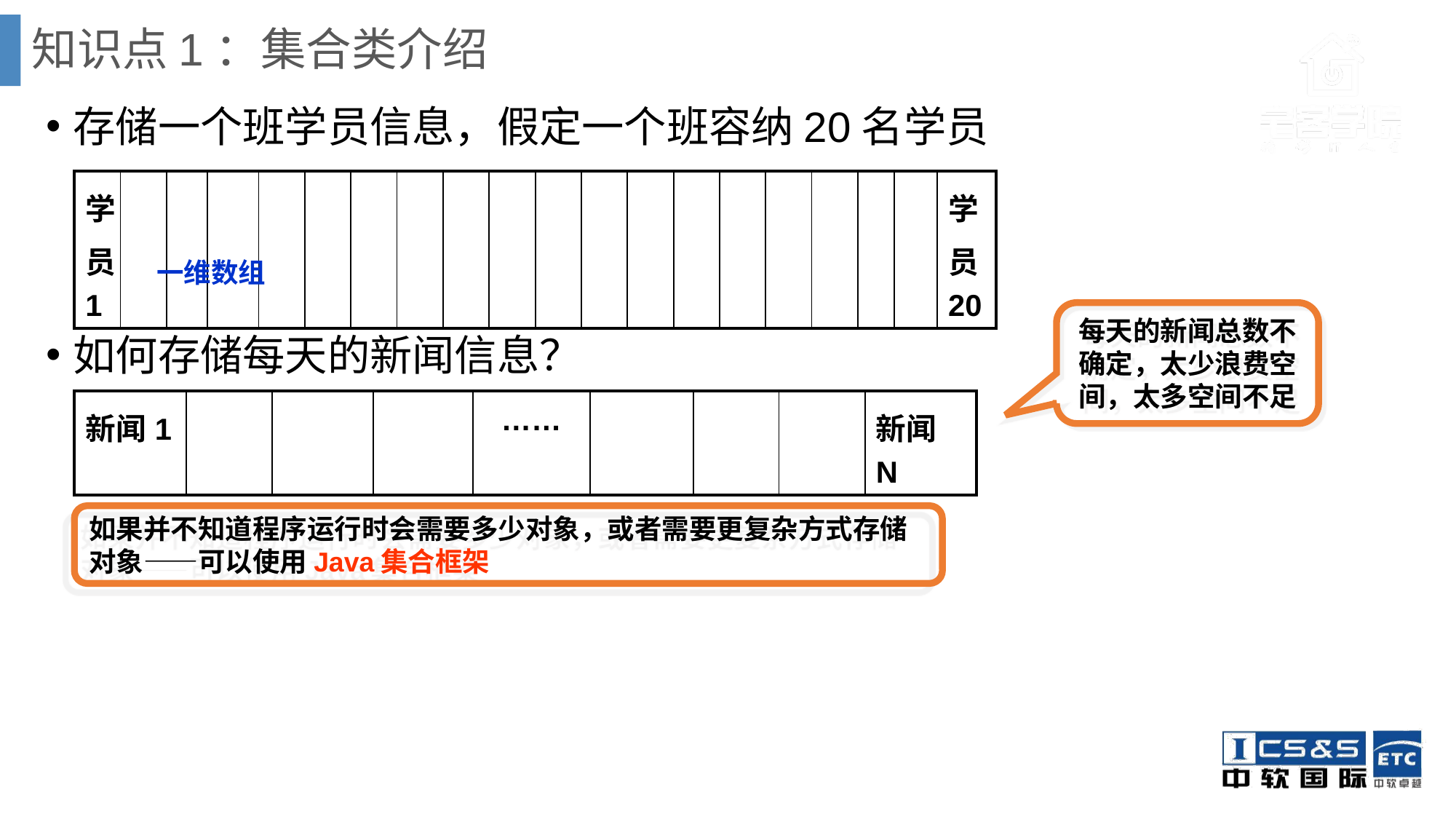

# 知识点1：集合类介绍
存储一个班学员信息，假定一个班容纳20名学员

如何存储每天的新闻信息？

| 学员1 |  |  |  |  |  |  |  |  |  |  |  |  |  |  |  |  |  |  | 学员20 |
| --- | --- | --- | --- | --- | --- | --- | --- | --- | --- | --- | --- | --- | --- | --- | --- | --- | --- | --- | --- |
一维数组
每天的新闻总数不确定，太少浪费空间，太多空间不足
| 新闻1 |  |  |  | …… |  |  |  | 新闻N |
| --- | --- | --- | --- | --- | --- | --- | --- | --- |
如果并不知道程序运行时会需要多少对象，或者需要更复杂方式存储对象——可以使用Java集合框架